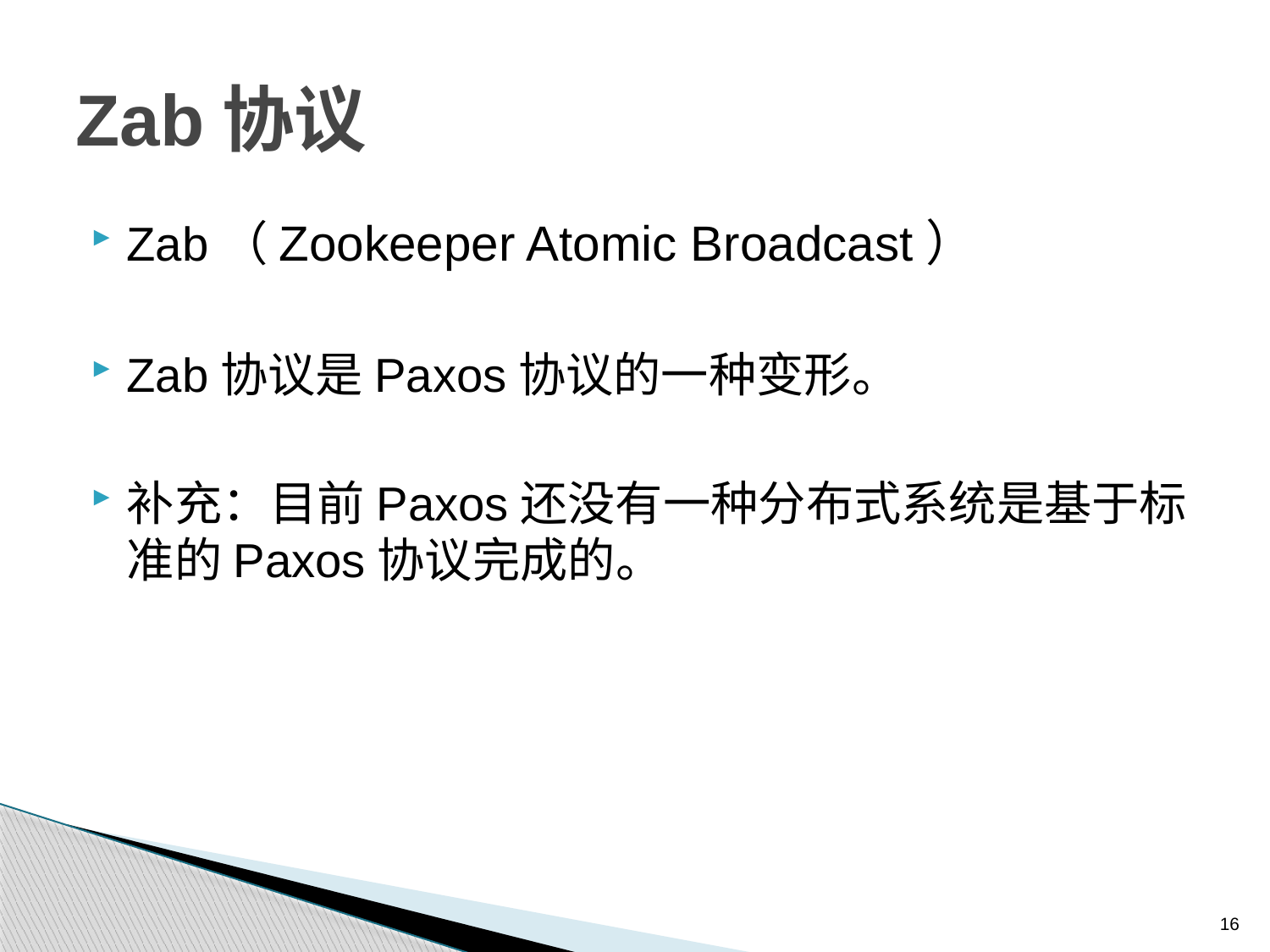

# Zab协议
Zab（Zookeeper Atomic Broadcast）

Zab协议是Paxos协议的一种变形。

补充：目前Paxos还没有一种分布式系统是基于标准的Paxos协议完成的。
16